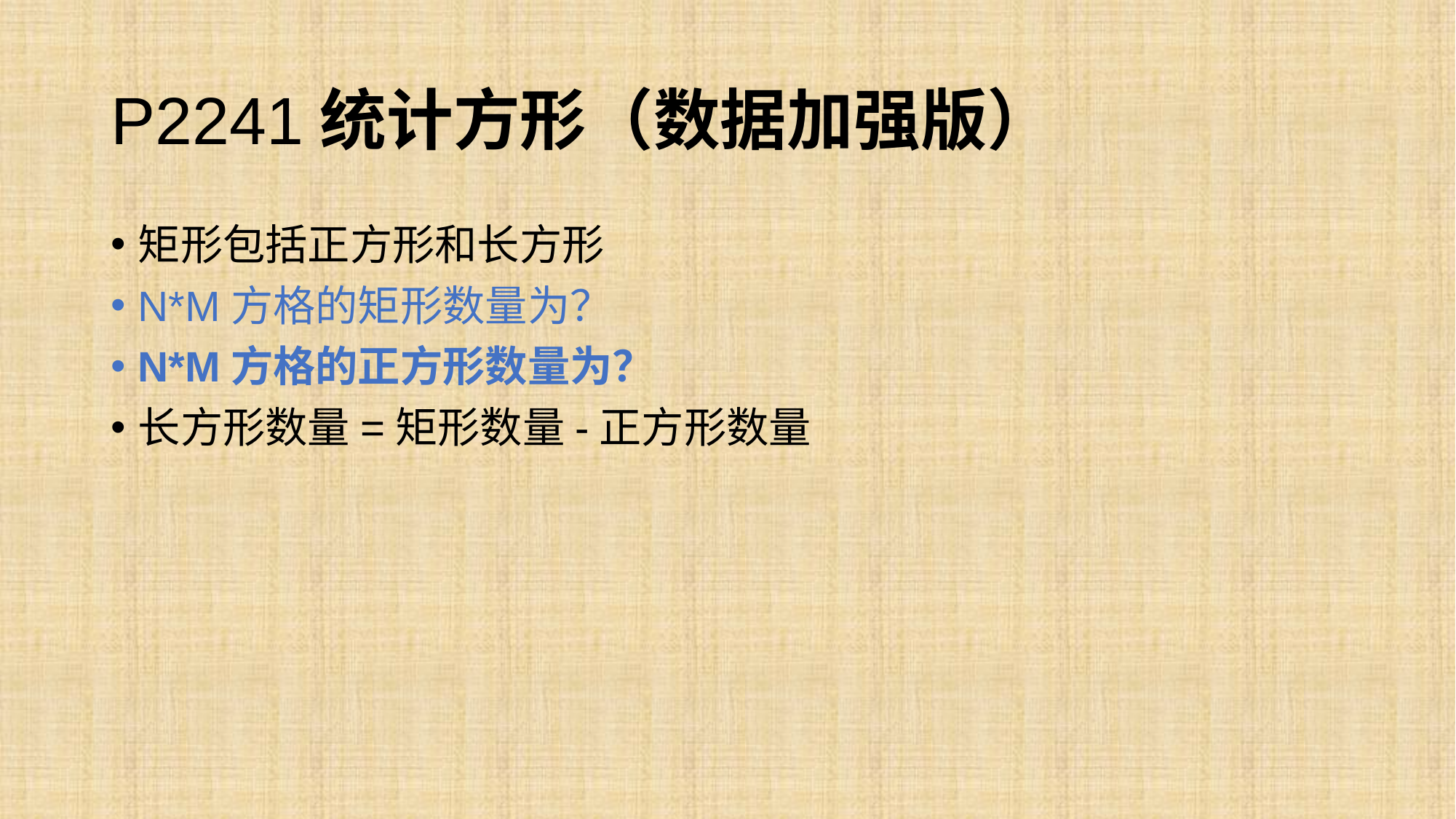

# P2241统计方形（数据加强版）
矩形包括正方形和长方形
N*M方格的矩形数量为？
N*M方格的正方形数量为？
长方形数量=矩形数量-正方形数量